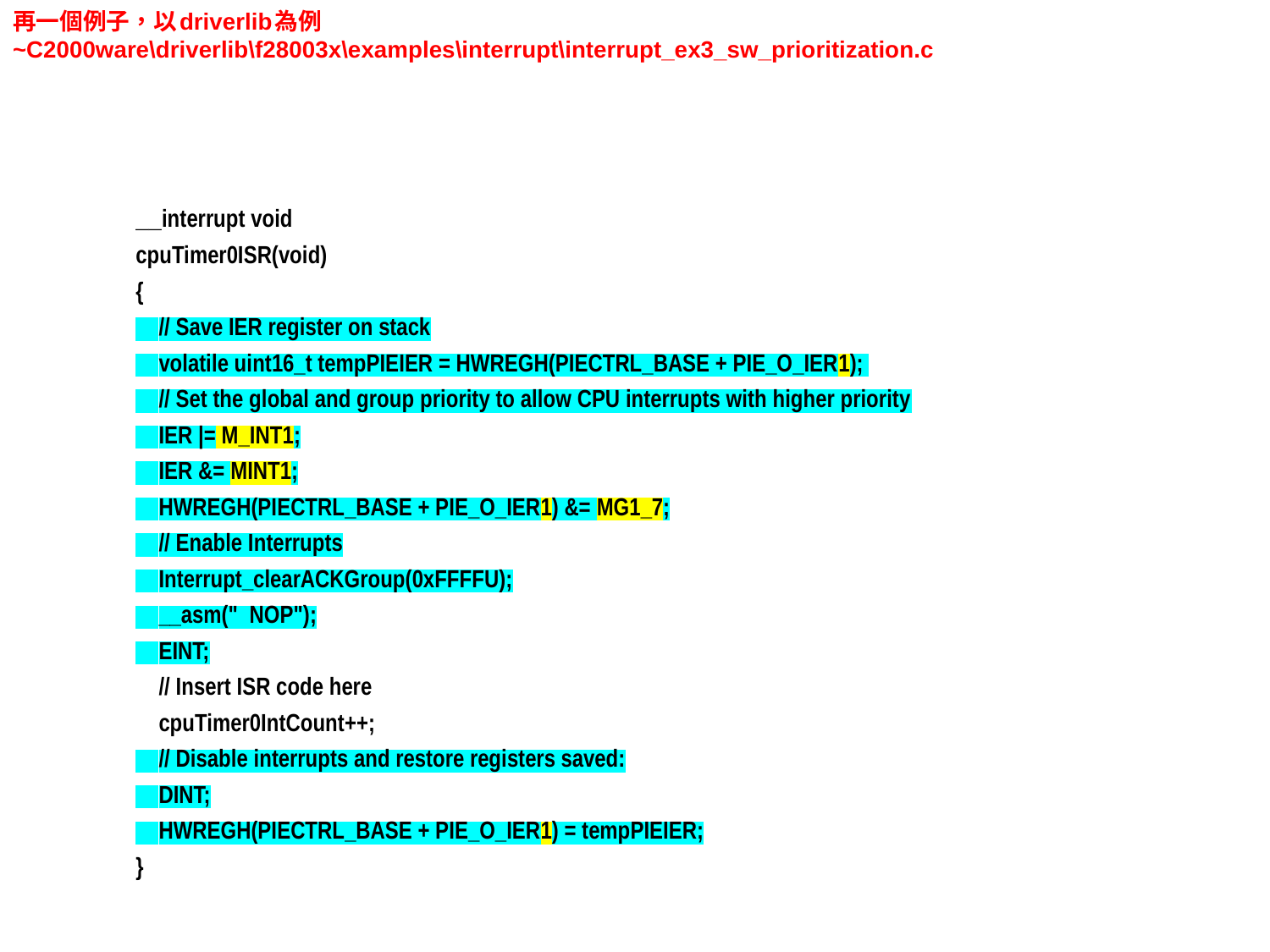

# 再一個例子，以driverlib為例 ~C2000ware\driverlib\f28003x\examples\interrupt\interrupt_ex3_sw_prioritization.c
__interrupt void
cpuTimer0ISR(void)
{
    // Save IER register on stack
    volatile uint16_t tempPIEIER = HWREGH(PIECTRL_BASE + PIE_O_IER1);
    // Set the global and group priority to allow CPU interrupts with higher priority
    IER |= M_INT1;
    IER &= MINT1;
    HWREGH(PIECTRL_BASE + PIE_O_IER1) &= MG1_7;
    // Enable Interrupts
    Interrupt_clearACKGroup(0xFFFFU);
    __asm("  NOP");
    EINT;
    // Insert ISR code here
    cpuTimer0IntCount++;
    // Disable interrupts and restore registers saved:
    DINT;
    HWREGH(PIECTRL_BASE + PIE_O_IER1) = tempPIEIER;
}